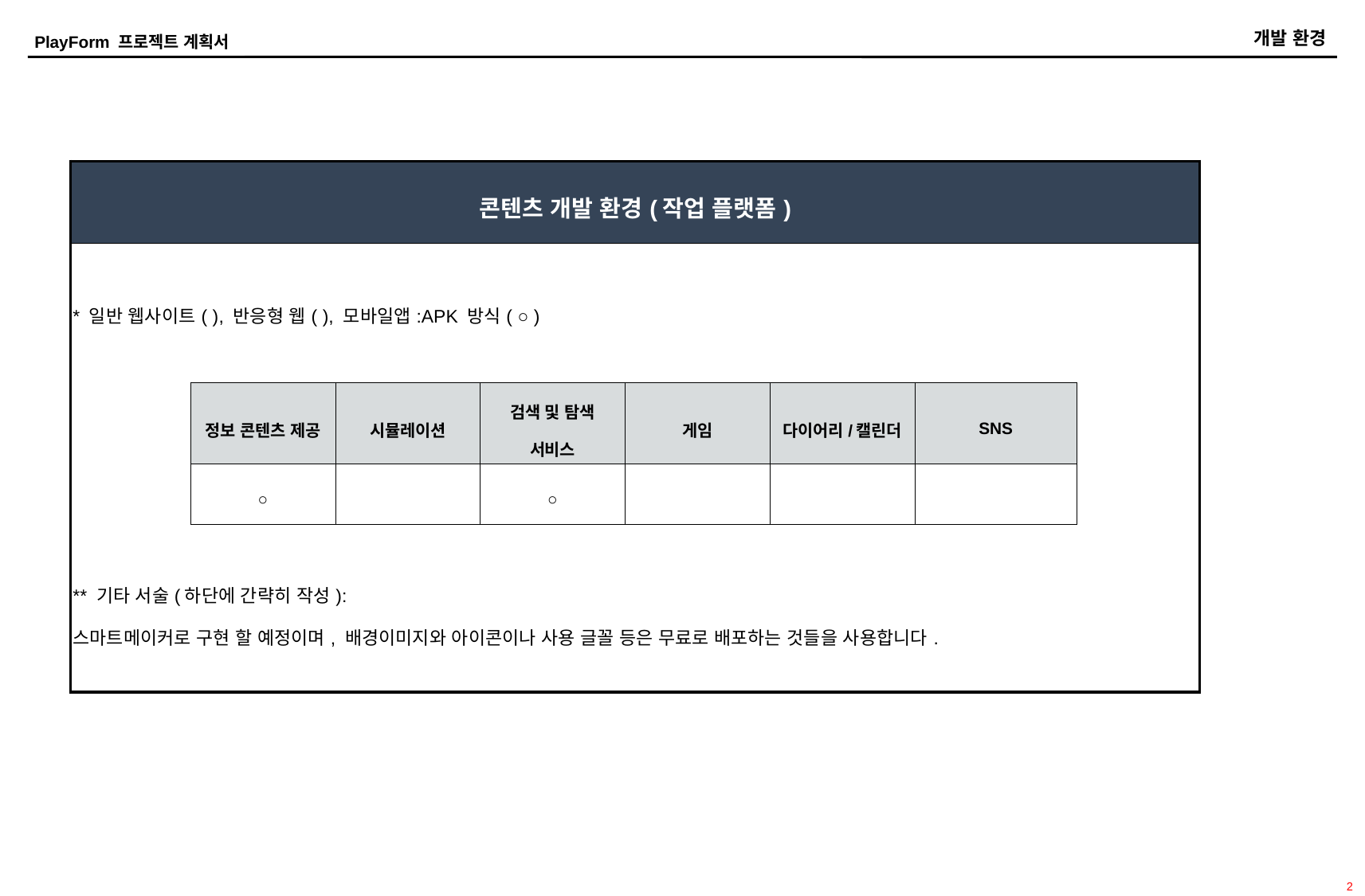

개발 환경
PlayForm 프로젝트 계획서
| 콘텐츠 개발 환경(작업 플랫폼) |
| --- |
| \* 일반 웹사이트( ), 반응형 웹( ), 모바일앱:APK 방식( ○ ) \*\* 기타 서술(하단에 간략히 작성): 스마트메이커로 구현 할 예정이며, 배경이미지와 아이콘이나 사용 글꼴 등은 무료로 배포하는 것들을 사용합니다. |

| 정보 콘텐츠 제공 | 시뮬레이션 | 검색 및 탐색 서비스 | 게임 | 다이어리/캘린더 | SNS |
| --- | --- | --- | --- | --- | --- |
| ○ |  | ○ |  |  |  |

2